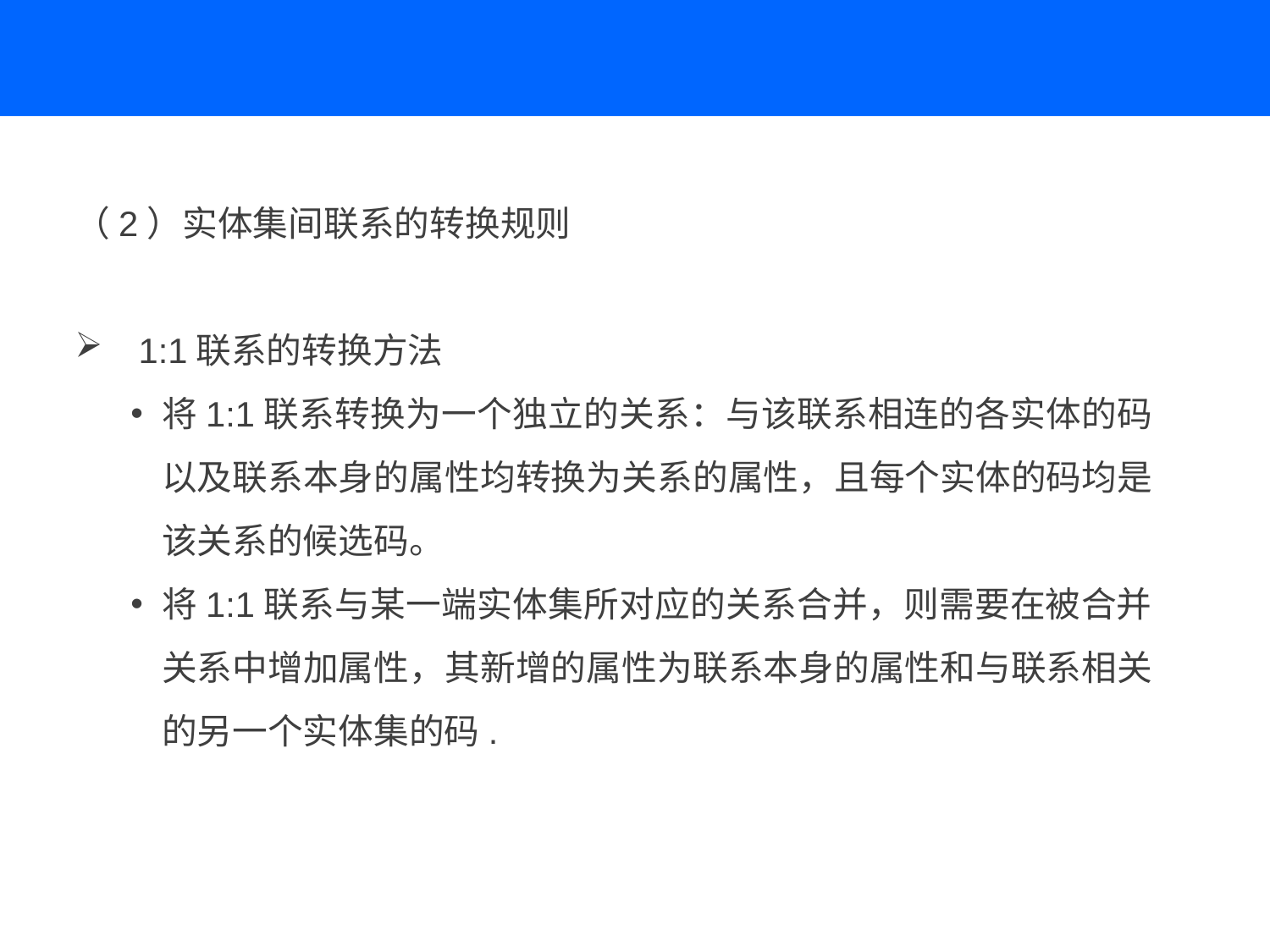

（2）实体集间联系的转换规则

1:1联系的转换方法
将1:1联系转换为一个独立的关系：与该联系相连的各实体的码以及联系本身的属性均转换为关系的属性，且每个实体的码均是该关系的候选码。
将1:1联系与某一端实体集所对应的关系合并，则需要在被合并关系中增加属性，其新增的属性为联系本身的属性和与联系相关的另一个实体集的码.